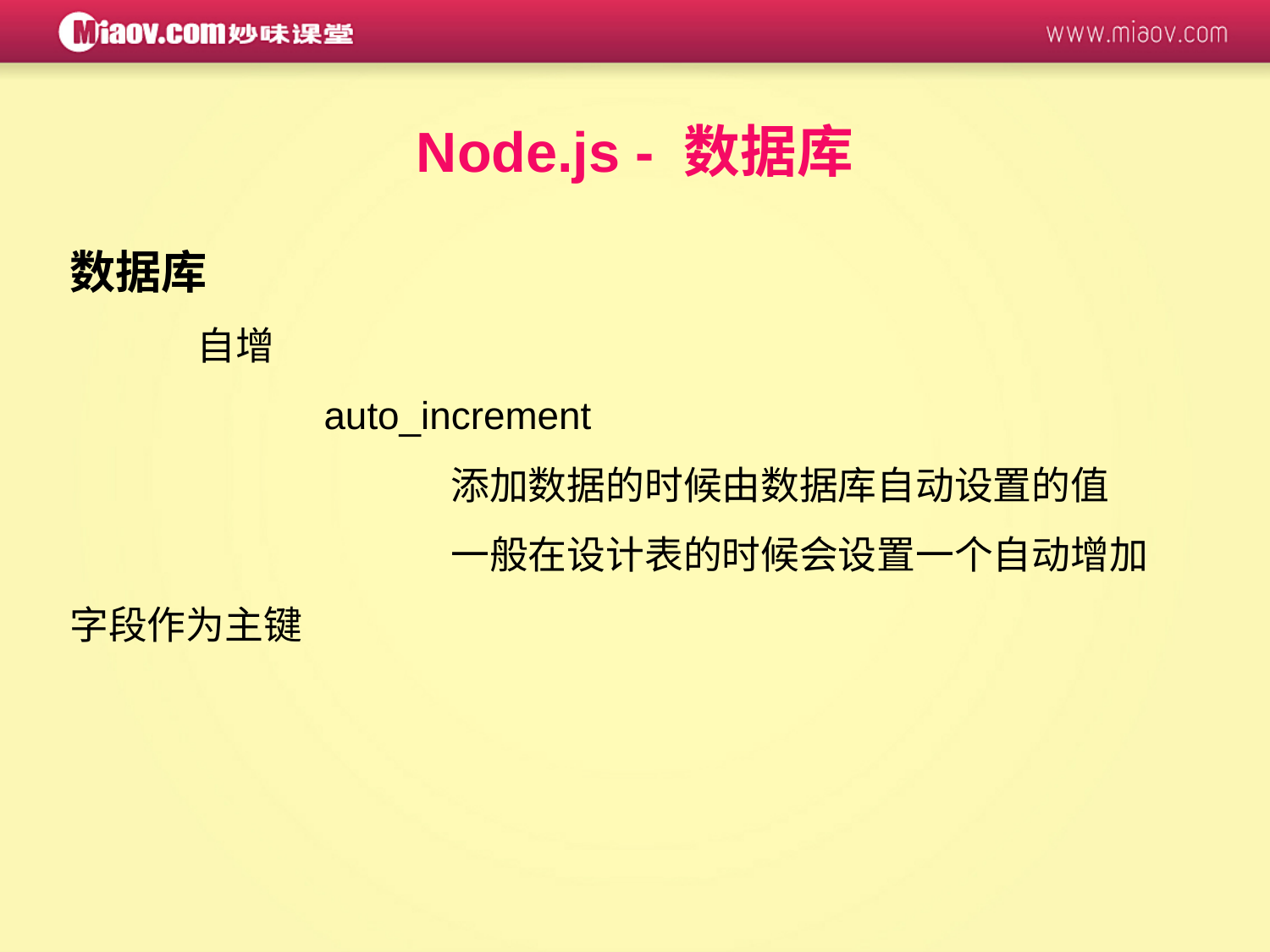

Node.js - 数据库
数据库
	自增
		auto_increment
			添加数据的时候由数据库自动设置的值			一般在设计表的时候会设置一个自动增加字段作为主键